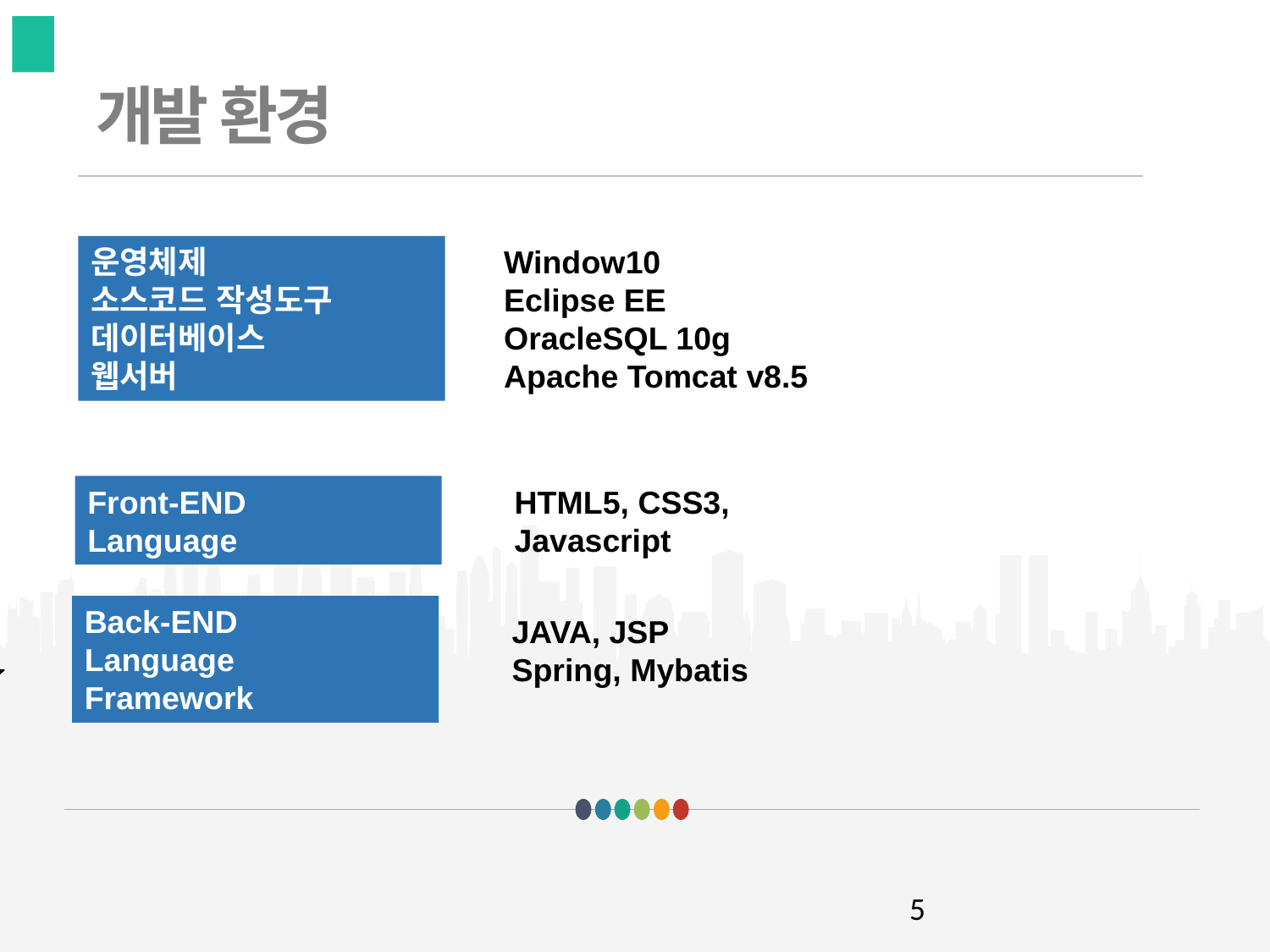

개발 환경
운영체제
소스코드 작성도구
데이터베이스
웹서버
Window10
Eclipse EE
OracleSQL 10g
Apache Tomcat v8.5
Front-END
Language
HTML5, CSS3,
Javascript
Back-END
Language
Framework
JAVA, JSP
Spring, Mybatis

5